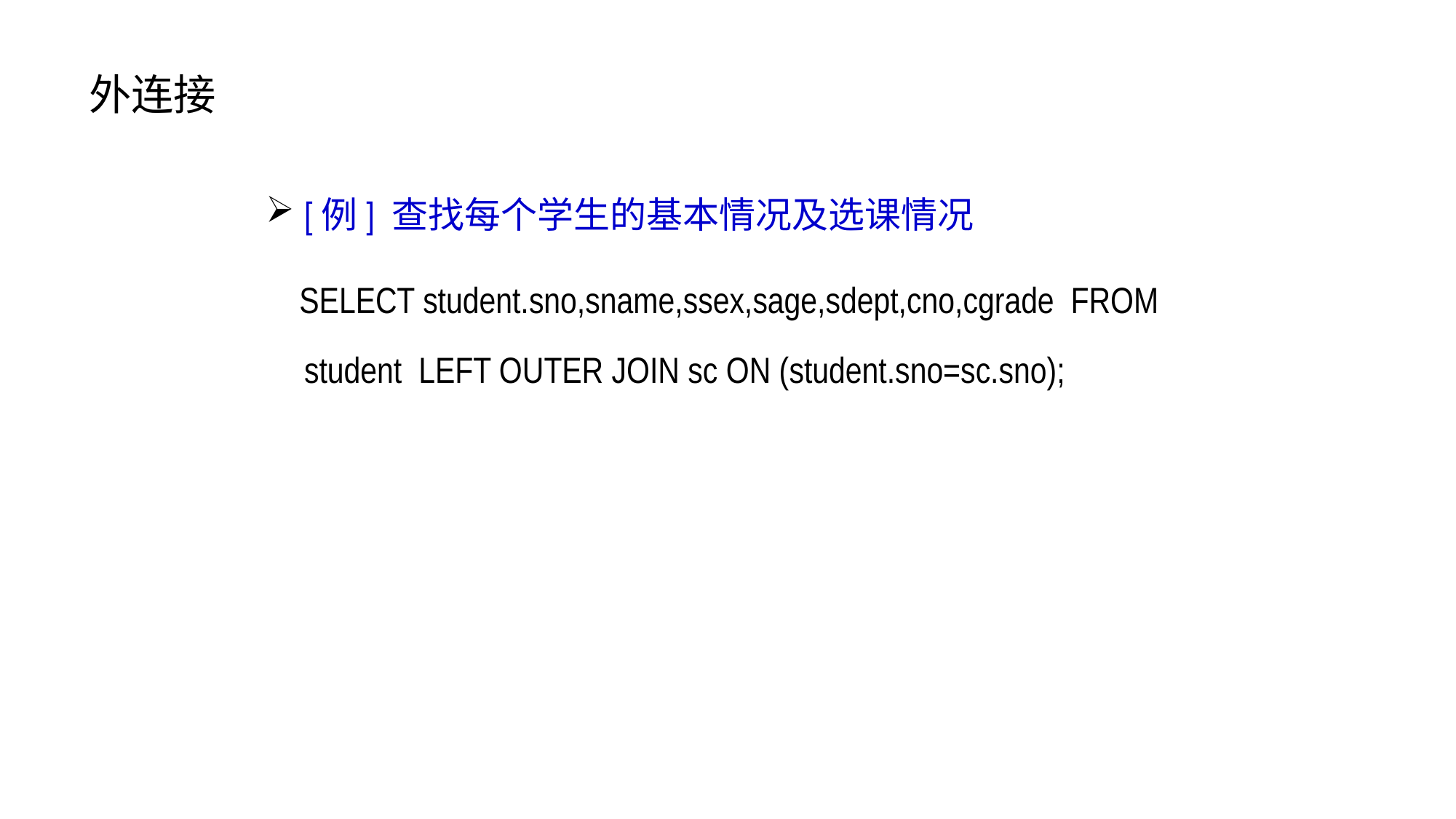

外连接
[例] 查找每个学生的基本情况及选课情况
    SELECT student.sno,sname,ssex,sage,sdept,cno,cgrade  FROM  student  LEFT OUTER JOIN sc ON (student.sno=sc.sno);